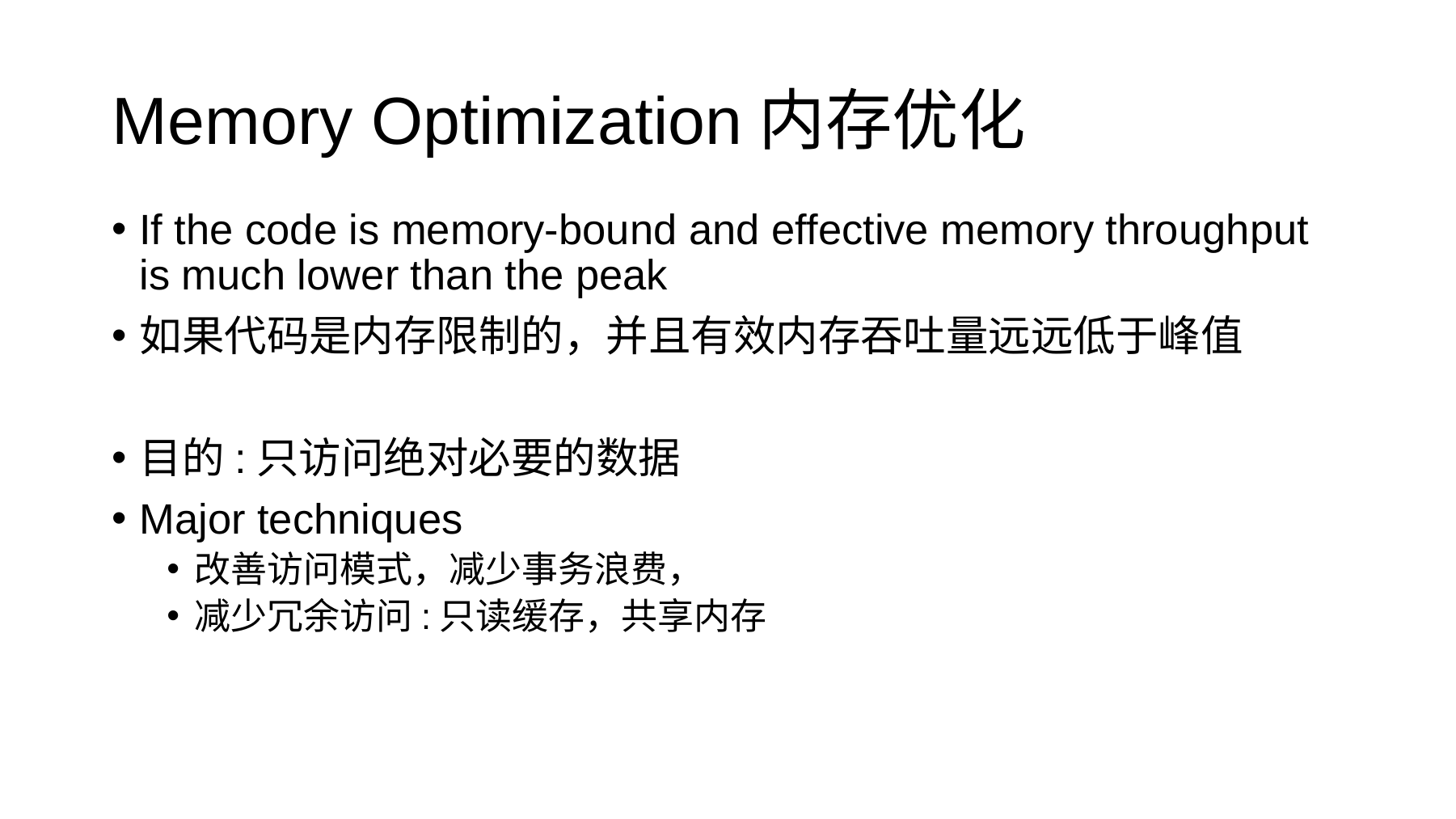

# Memory Optimization内存优化
If the code is memory-bound and effective memory throughput is much lower than the peak
如果代码是内存限制的，并且有效内存吞吐量远远低于峰值

目的:只访问绝对必要的数据
Major techniques
改善访问模式，减少事务浪费，
减少冗余访问:只读缓存，共享内存